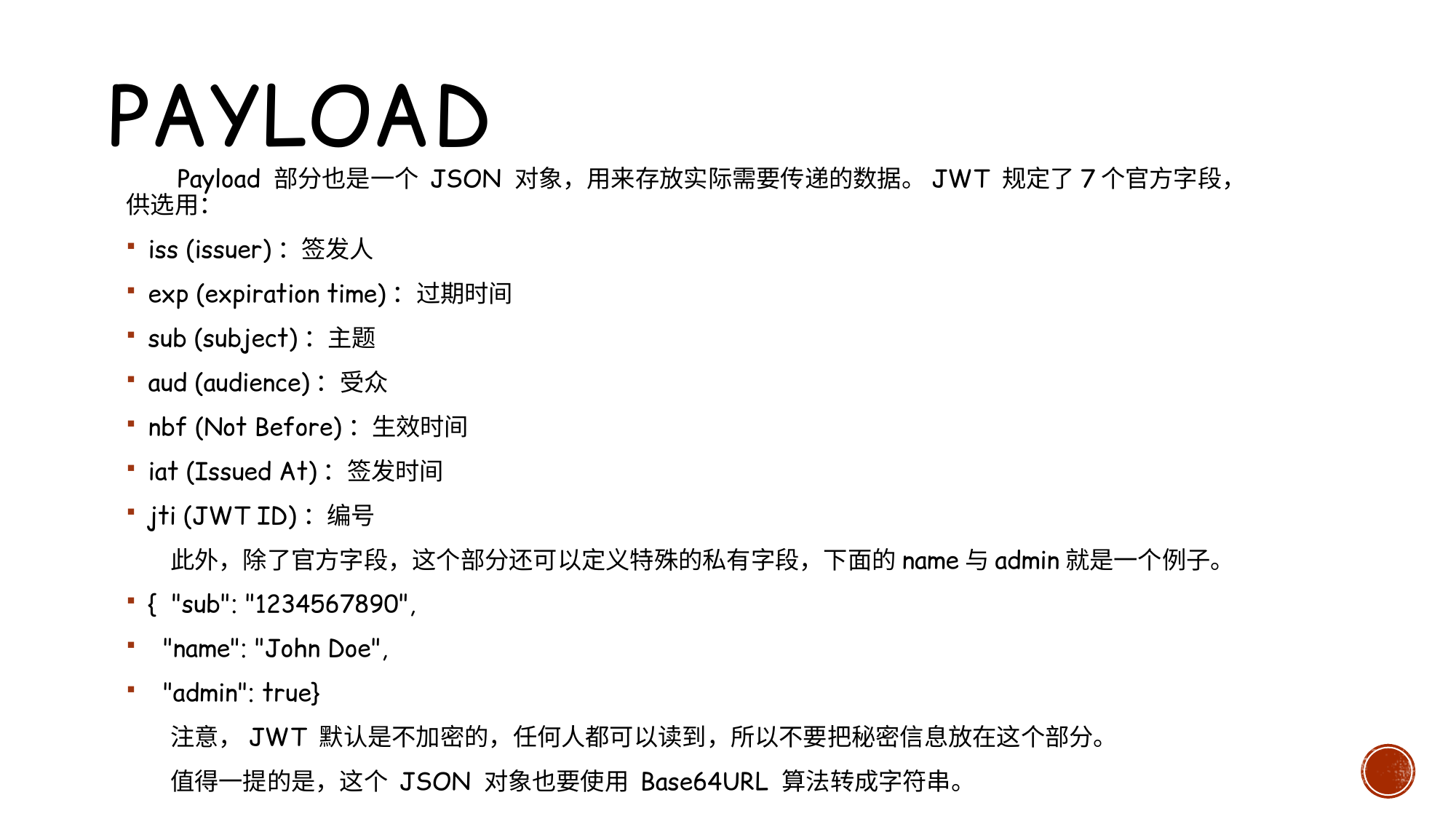

# Payload
       Payload 部分也是一个 JSON 对象，用来存放实际需要传递的数据。JWT 规定了7个官方字段，供选用：
iss (issuer)：签发人
exp (expiration time)：过期时间
sub (subject)：主题
aud (audience)：受众
nbf (Not Before)：生效时间
iat (Issued At)：签发时间
jti (JWT ID)：编号
       此外，除了官方字段，这个部分还可以定义特殊的私有字段，下面的name与admin就是一个例子。
{  "sub": "1234567890",
  "name": "John Doe",
  "admin": true}
       注意，JWT 默认是不加密的，任何人都可以读到，所以不要把秘密信息放在这个部分。
       值得一提的是，这个 JSON 对象也要使用 Base64URL 算法转成字符串。